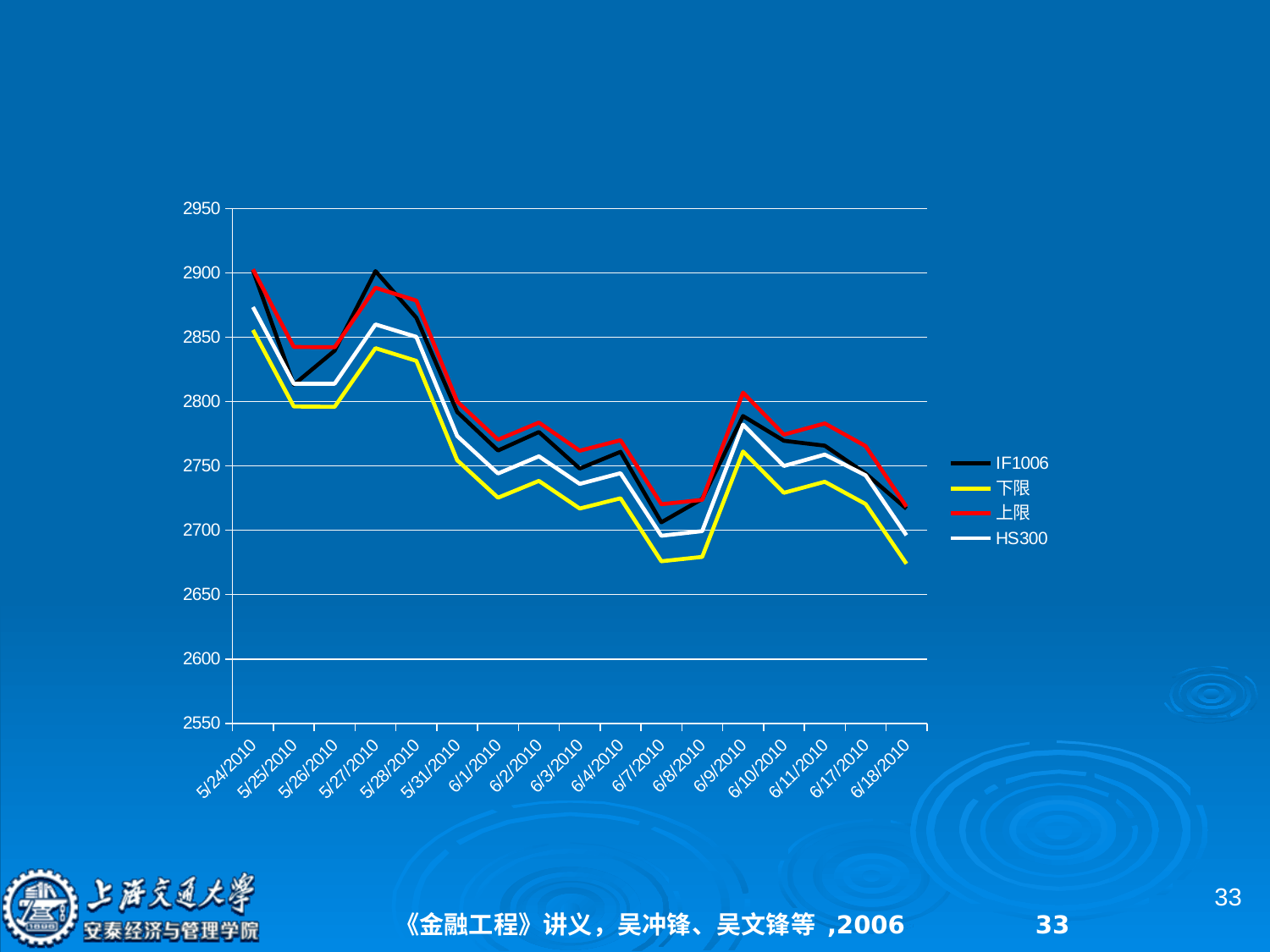

### Chart

| Category | IF1006 | 下限 | 上限 | HS300 |
|---|---|---|---|---|
| 40322 | 2902.0 | 2855.6280371 | 2902.8058429 | 2873.47 |
| 40323 | 2813.2 | 2796.2342689999996 | 2842.4512606 | 2813.94 |
| 40324 | 2839.6 | 2796.0091538 | 2842.2261454000004 | 2813.94 |
| 40325 | 2901.4 | 2841.5335262 | 2888.4936034 | 2859.98 |
| 40326 | 2865.2 | 2831.6865829999997 | 2878.490425 | 2850.3 |
| 40329 | 2792.0 | 2754.4732862000005 | 2800.0337026 | 2773.26 |
| 40330 | 2762.0 | 2725.3466864 | 2770.4374288 | 2744.16 |
| 40331 | 2776.4 | 2738.4063713 | 2783.7129055 | 2757.53 |
| 40332 | 2748.0 | 2716.8831304 | 2761.8434616 | 2736.08 |
| 40333 | 2761.0 | 2724.9164895 | 2770.0109441 | 2744.39 |
| 40336 | 2706.2 | 2675.9377732 | 2720.246694 | 2695.72 |
| 40337 | 2724.4 | 2679.3157982 | 2723.6831458 | 2699.34 |
| 40338 | 2788.8 | 2761.2813445 | 2806.9849227000004 | 2782.13 |
| 40339 | 2769.6 | 2729.1873514 | 2774.3726742 | 2750.02 |
| 40340 | 2765.8 | 2737.7508862999994 | 2783.0790480999995 | 2758.87 |
| 40346 | 2744.2 | 2720.4155873 | 2765.4832495 | 2742.73 |
| 40347 | 2716.8 | 2674.0119081000003 | 2718.3280919 | 2696.17 |
33